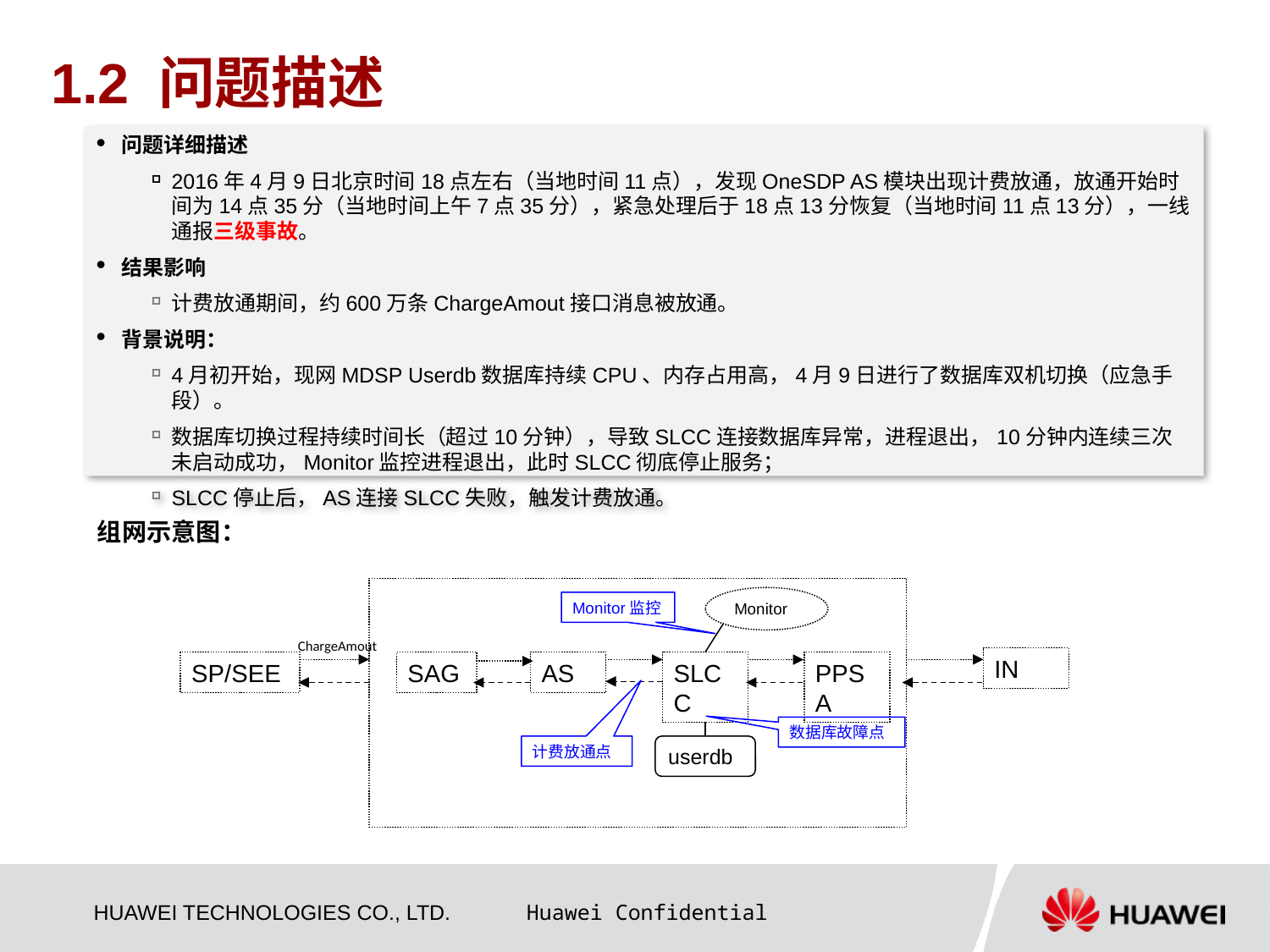

# 1.2 问题描述
问题详细描述
2016年4月9日北京时间18点左右（当地时间11点），发现OneSDP AS模块出现计费放通，放通开始时间为14点35分（当地时间上午7点35分），紧急处理后于18点13分恢复（当地时间11点13分），一线通报三级事故。
结果影响
计费放通期间，约600万条ChargeAmout接口消息被放通。
背景说明：
4月初开始，现网MDSP Userdb数据库持续CPU、内存占用高，4月9日进行了数据库双机切换（应急手段）。
数据库切换过程持续时间长（超过10分钟），导致SLCC连接数据库异常，进程退出，10分钟内连续三次未启动成功，Monitor监控进程退出，此时SLCC彻底停止服务；
SLCC停止后，AS连接SLCC失败，触发计费放通。

组网示意图：

Monitor
Monitor监控
IN
SP/SEE
SAG
AS
SLCC
PPSA
数据库故障点
计费放通点
userdb
ChargeAmout